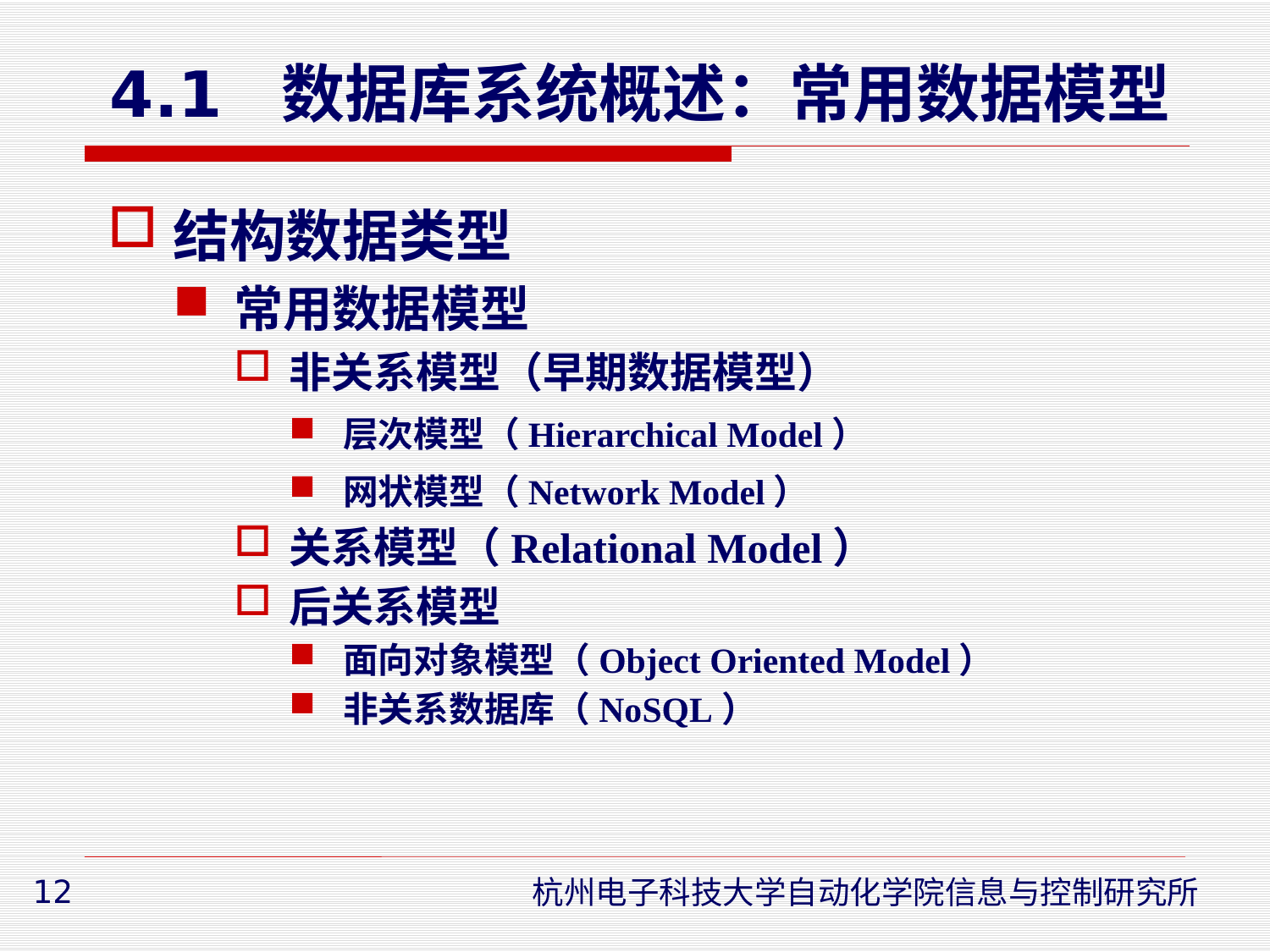

# 4.1  数据库系统概述：常用数据模型
结构数据类型
常用数据模型
非关系模型（早期数据模型）
层次模型（Hierarchical Model）
网状模型（Network Model）
关系模型（Relational Model）
后关系模型
面向对象模型（Object Oriented Model）
非关系数据库（NoSQL）